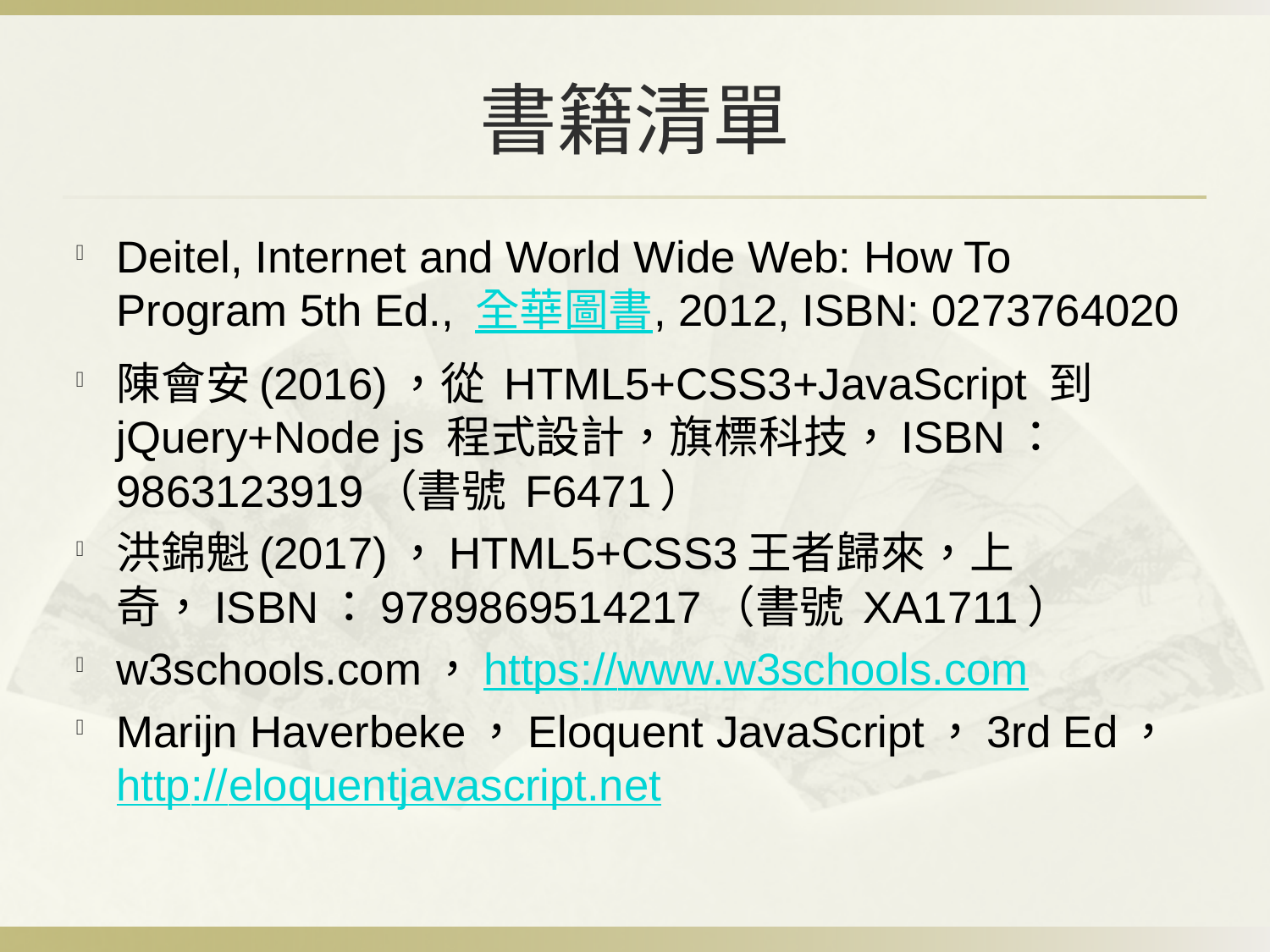

# 書籍清單
Deitel, Internet and World Wide Web: How To Program 5th Ed., 全華圖書, 2012, ISBN: 0273764020
陳會安(2016)，從 HTML5+CSS3+JavaScript 到 jQuery+Node js 程式設計，旗標科技，ISBN：9863123919（書號 F6471）
洪錦魁(2017)，HTML5+CSS3王者歸來，上奇，ISBN：9789869514217（書號 XA1711）
w3schools.com，https://www.w3schools.com
Marijn Haverbeke，Eloquent JavaScript，3rd Ed，http://eloquentjavascript.net